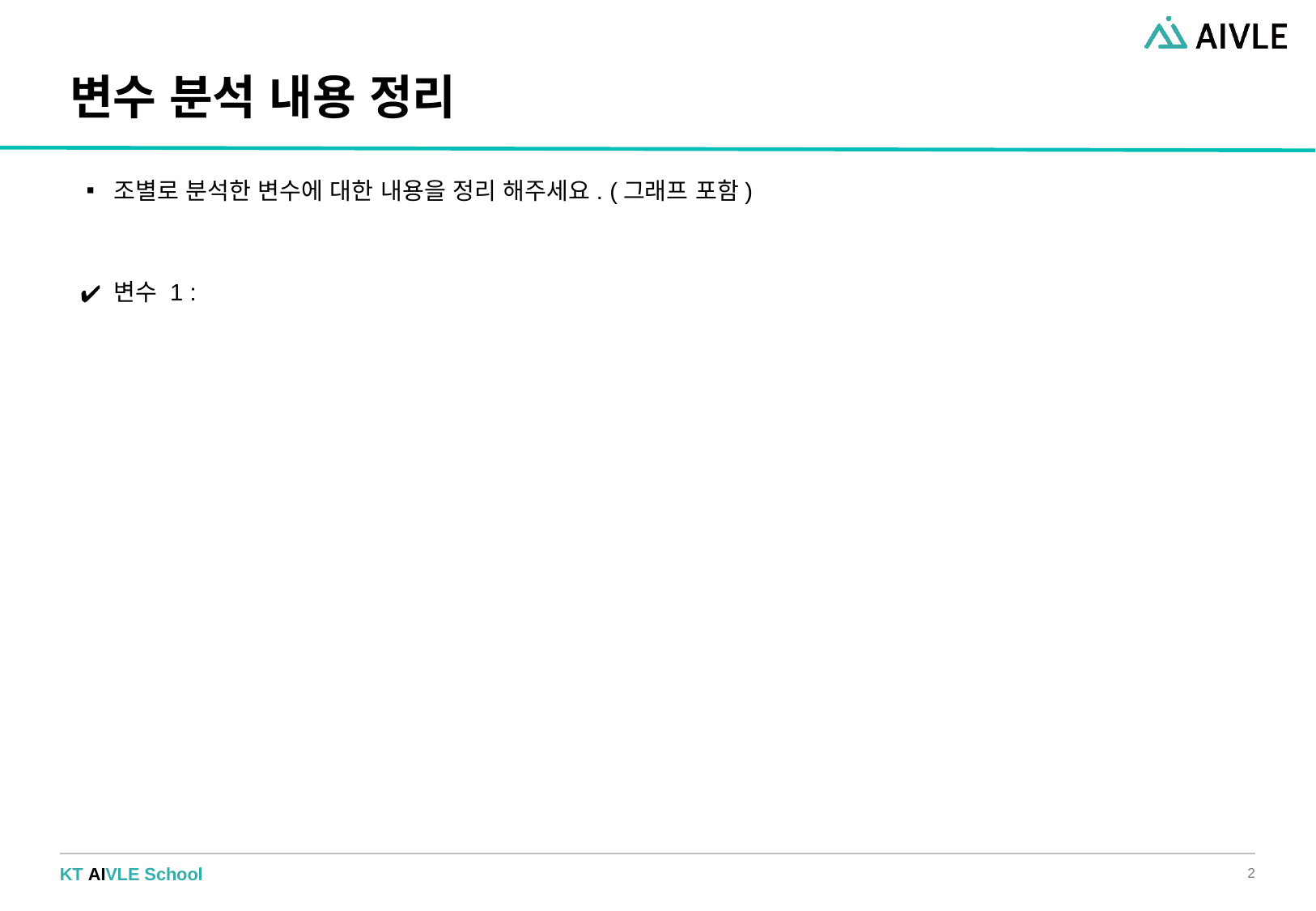

# 변수 분석 내용 정리
조별로 분석한 변수에 대한 내용을 정리 해주세요. (그래프 포함)
변수 1 :